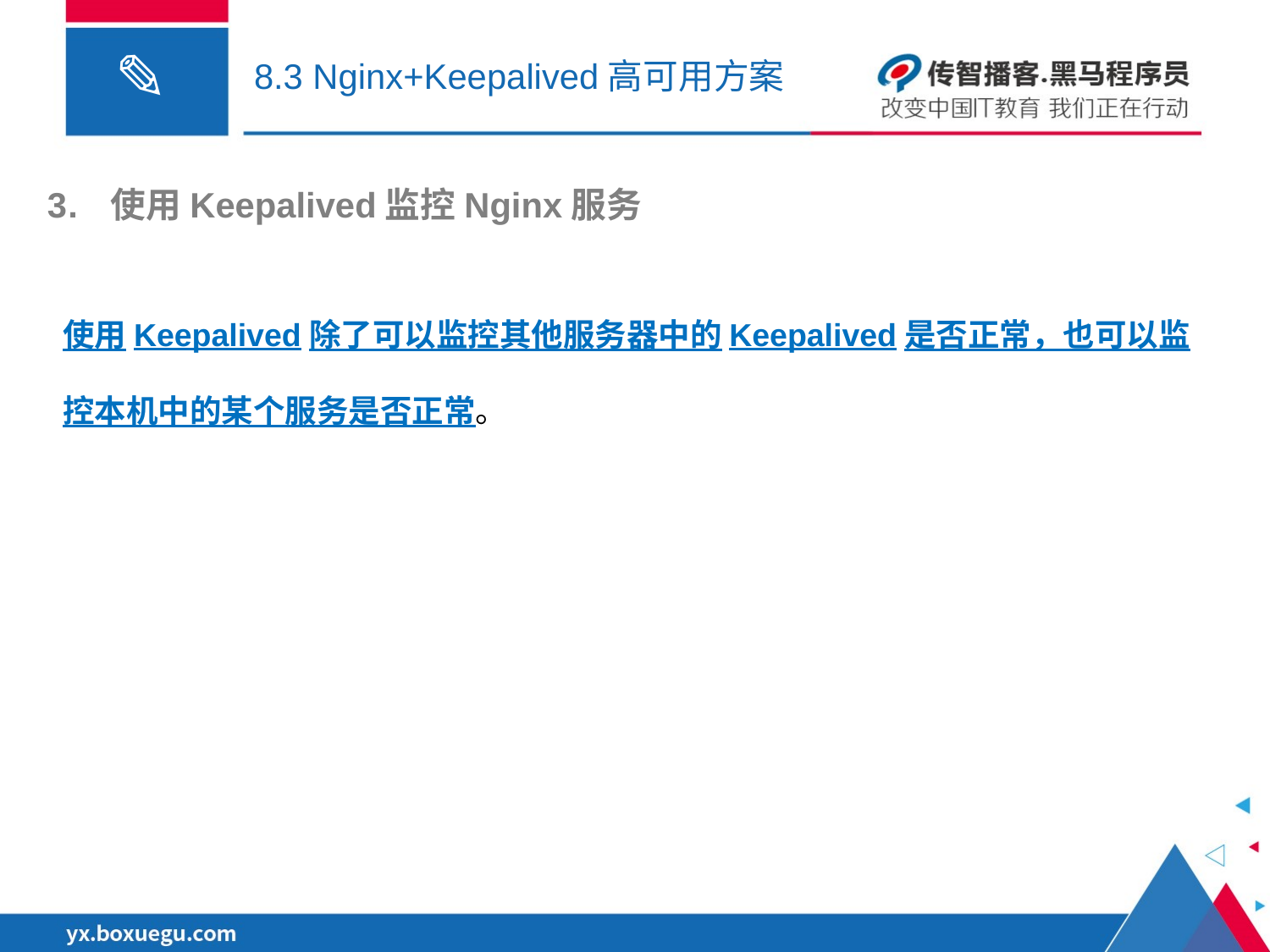

# 8.3 Nginx+Keepalived高可用方案
使用Keepalived监控Nginx服务
使用Keepalived除了可以监控其他服务器中的Keepalived是否正常，也可以监控本机中的某个服务是否正常。